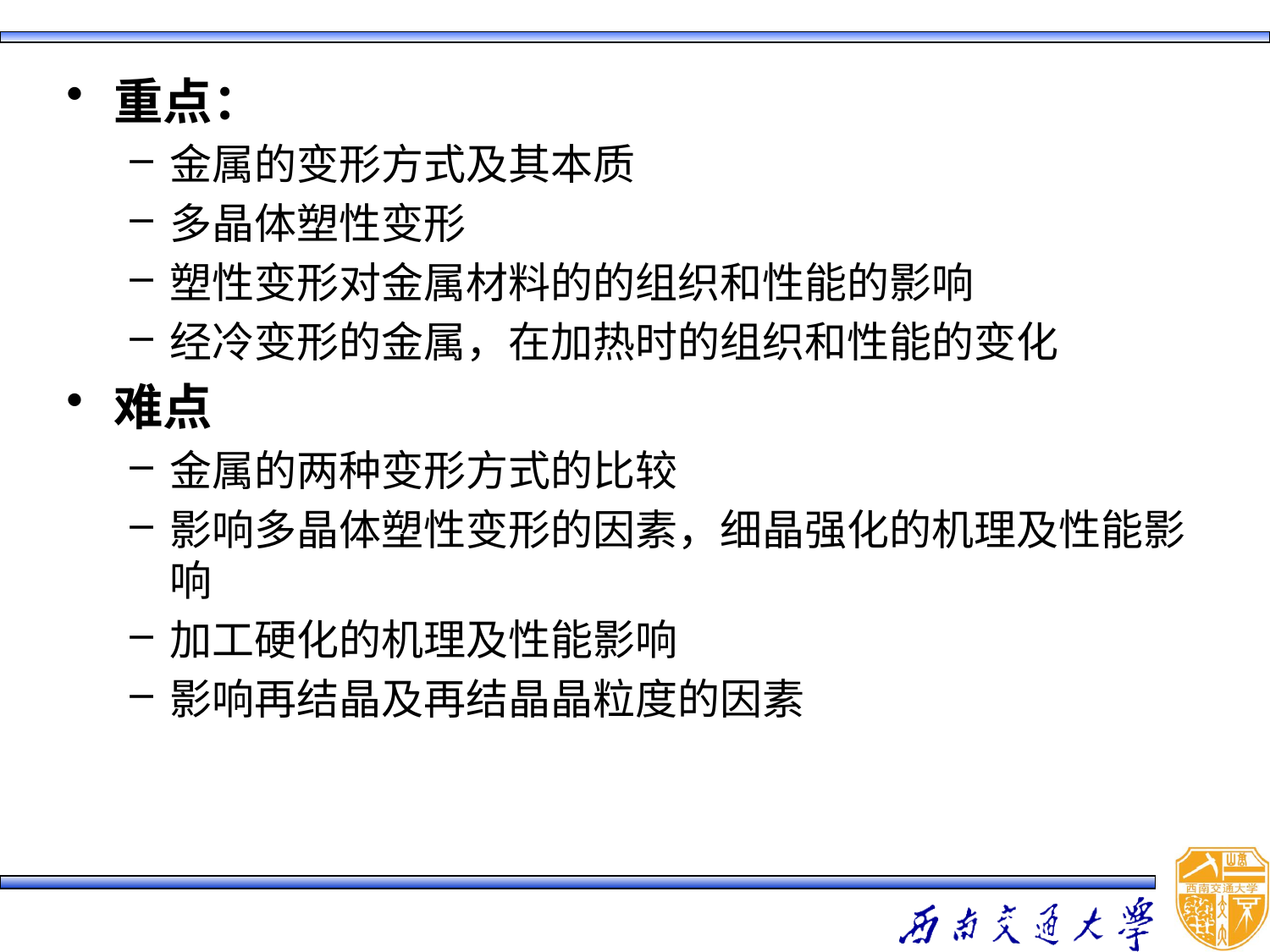

重点：
金属的变形方式及其本质
多晶体塑性变形
塑性变形对金属材料的的组织和性能的影响
经冷变形的金属，在加热时的组织和性能的变化
难点
金属的两种变形方式的比较
影响多晶体塑性变形的因素，细晶强化的机理及性能影响
加工硬化的机理及性能影响
影响再结晶及再结晶晶粒度的因素